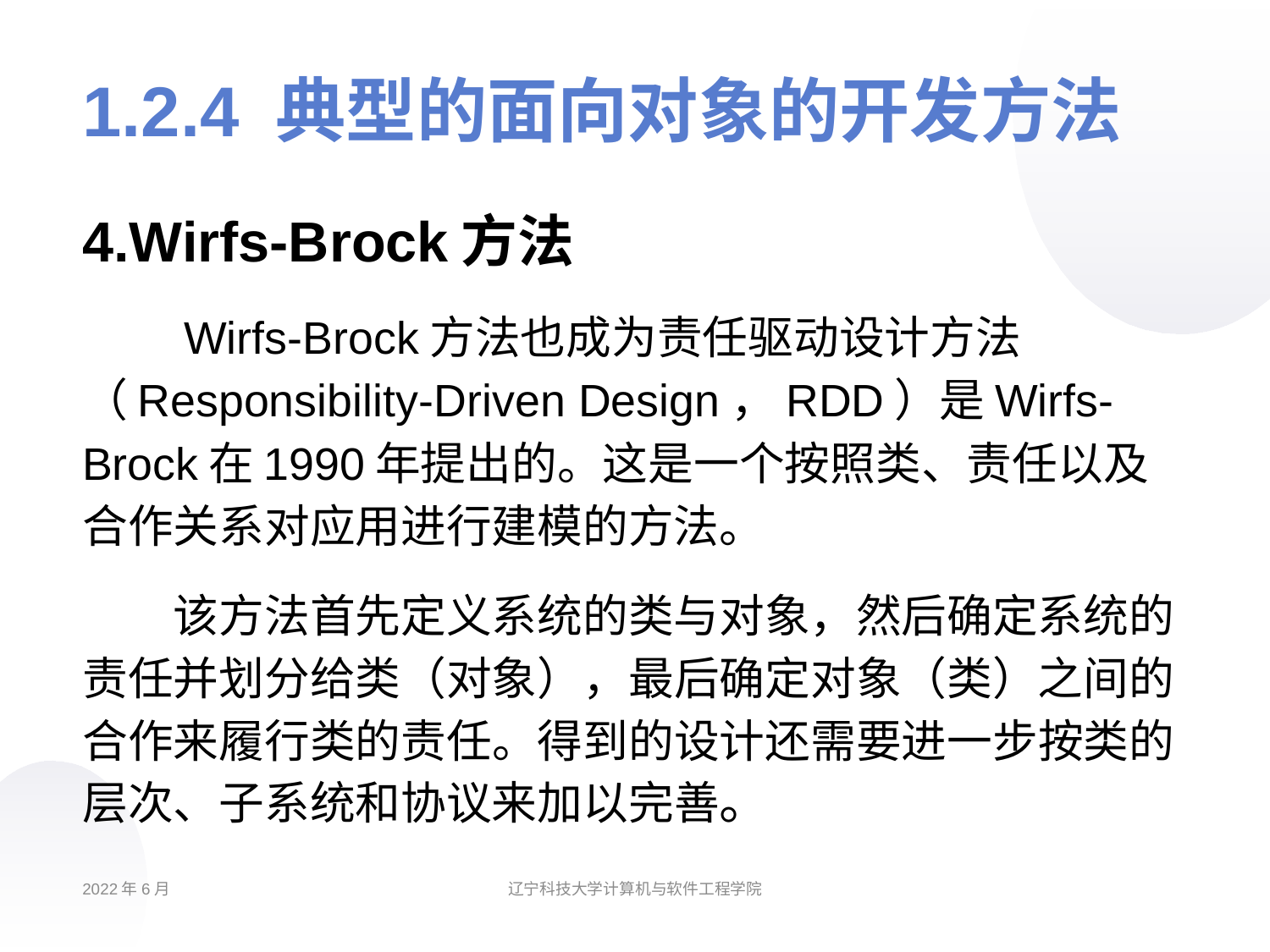

# 1.2.4 典型的面向对象的开发方法
4.Wirfs-Brock方法
        Wirfs-Brock方法也成为责任驱动设计方法（Responsibility-Driven Design，RDD）是Wirfs-Brock在1990年提出的。这是一个按照类、责任以及合作关系对应用进行建模的方法。
        该方法首先定义系统的类与对象，然后确定系统的责任并划分给类（对象），最后确定对象（类）之间的合作来履行类的责任。得到的设计还需要进一步按类的层次、子系统和协议来加以完善。

2022年6月
辽宁科技大学计算机与软件工程学院
141